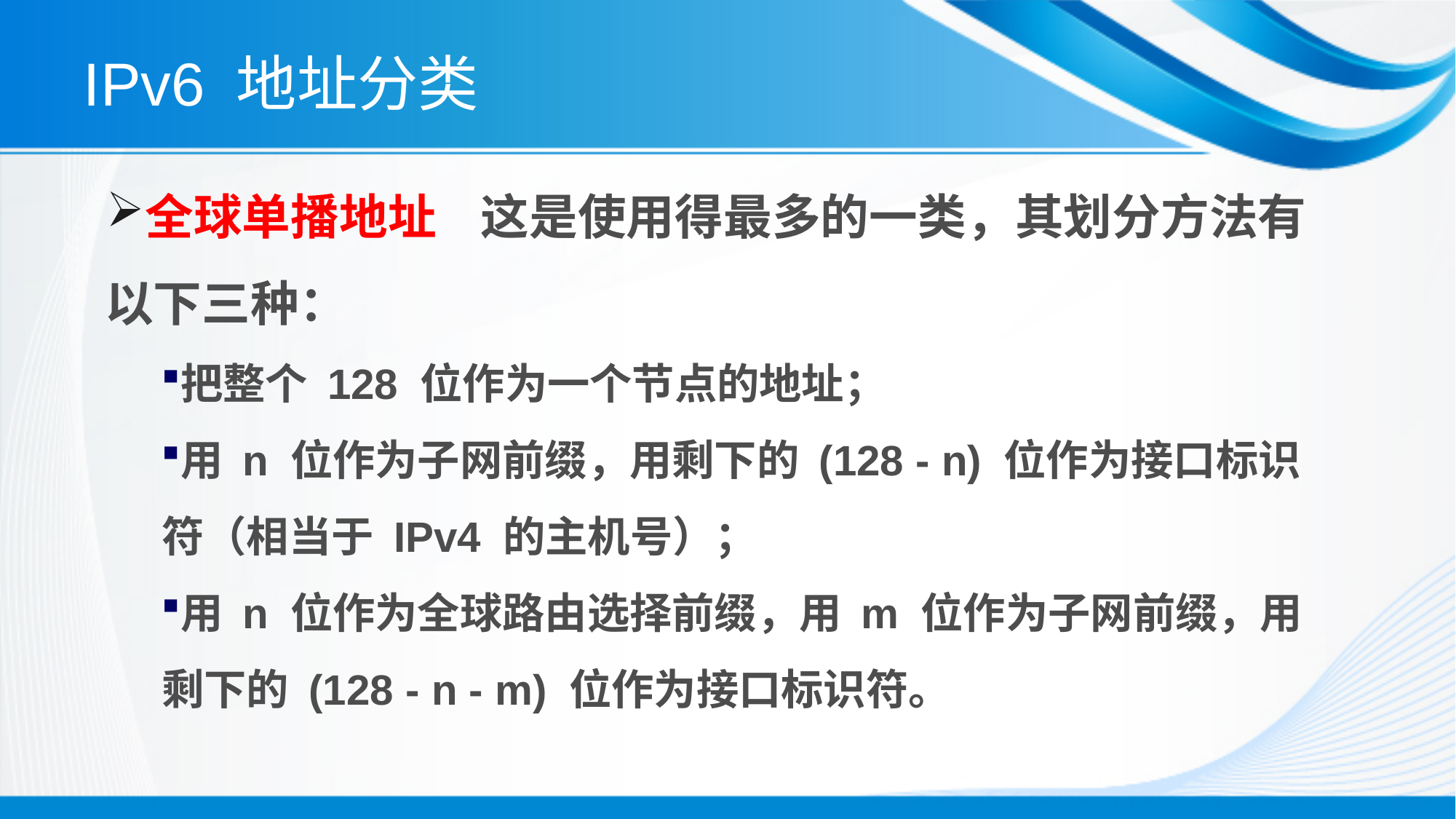

# IPv6 地址分类
全球单播地址    这是使用得最多的一类，其划分方法有以下三种：
把整个 128 位作为一个节点的地址；
用 n 位作为子网前缀，用剩下的 (128 - n) 位作为接口标识符（相当于 IPv4 的主机号）；
用 n 位作为全球路由选择前缀，用 m 位作为子网前缀，用剩下的 (128 - n - m) 位作为接口标识符。